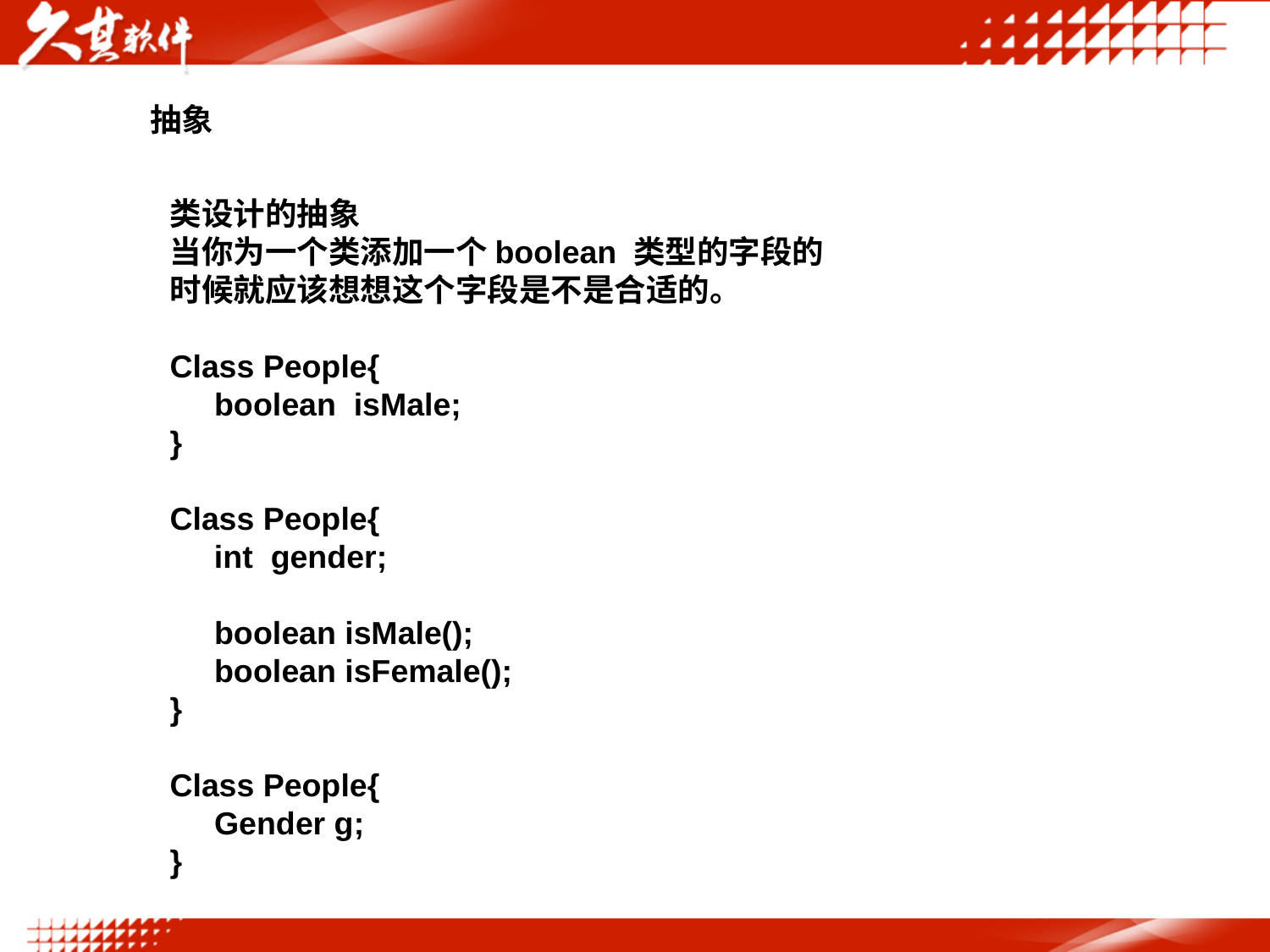

抽象
类设计的抽象
当你为一个类添加一个boolean 类型的字段的时候就应该想想这个字段是不是合适的。

Class People{
     boolean  isMale;
}

Class People{
     int  gender;

     boolean isMale();
     boolean isFemale();
}

Class People{
     Gender g;
}